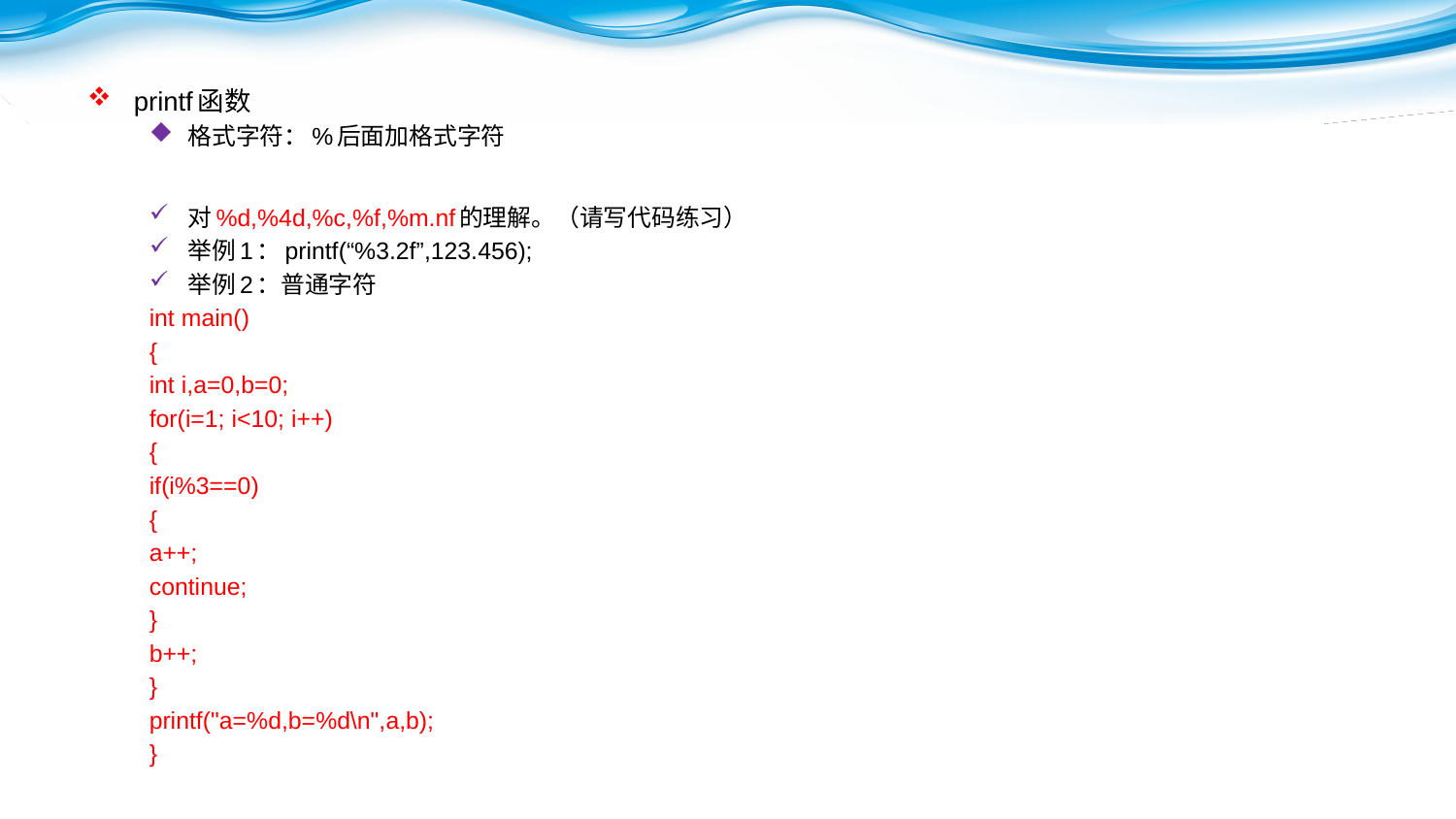

printf函数
格式字符：%后面加格式字符

对%d,%4d,%c,%f,%m.nf的理解。（请写代码练习）
举例1：printf(“%3.2f”,123.456);
举例2：普通字符
int main()
{
	int i,a=0,b=0;
	for(i=1; i<10; i++)
	{
		if(i%3==0)
		{
			a++;
			continue;
		}
		b++;
	}
	printf("a=%d,b=%d\n",a,b);
}